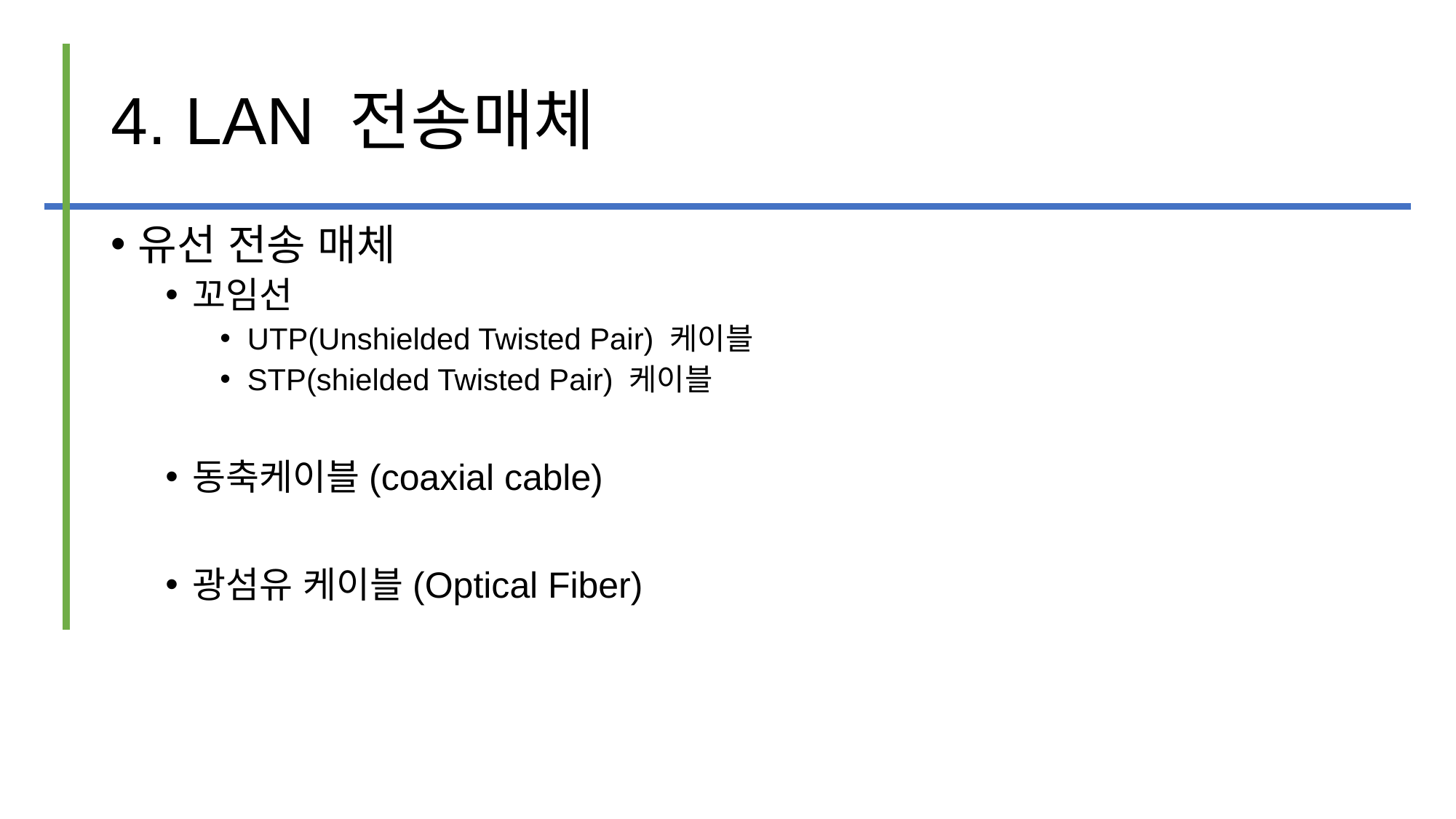

# 4. LAN 전송매체
유선 전송 매체
꼬임선
UTP(Unshielded Twisted Pair) 케이블
STP(shielded Twisted Pair) 케이블

동축케이블(coaxial cable)

광섬유 케이블(Optical Fiber)